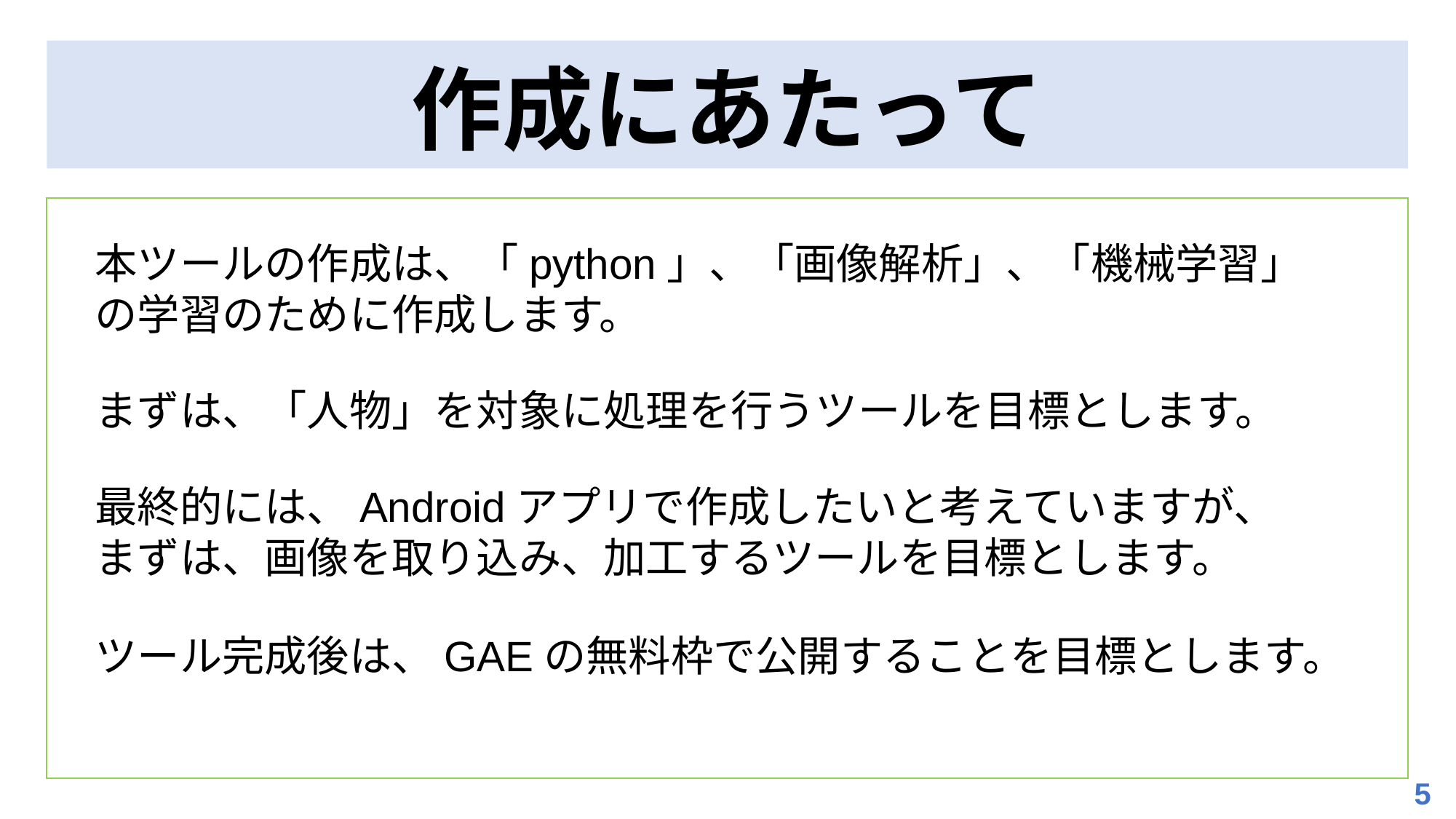

# 作成にあたって

本ツールの作成は、「python」、「画像解析」、「機械学習」
の学習のために作成します。
まずは、「人物」を対象に処理を行うツールを目標とします。
最終的には、Androidアプリで作成したいと考えていますが、
まずは、画像を取り込み、加工するツールを目標とします。
ツール完成後は、GAEの無料枠で公開することを目標とします。
5